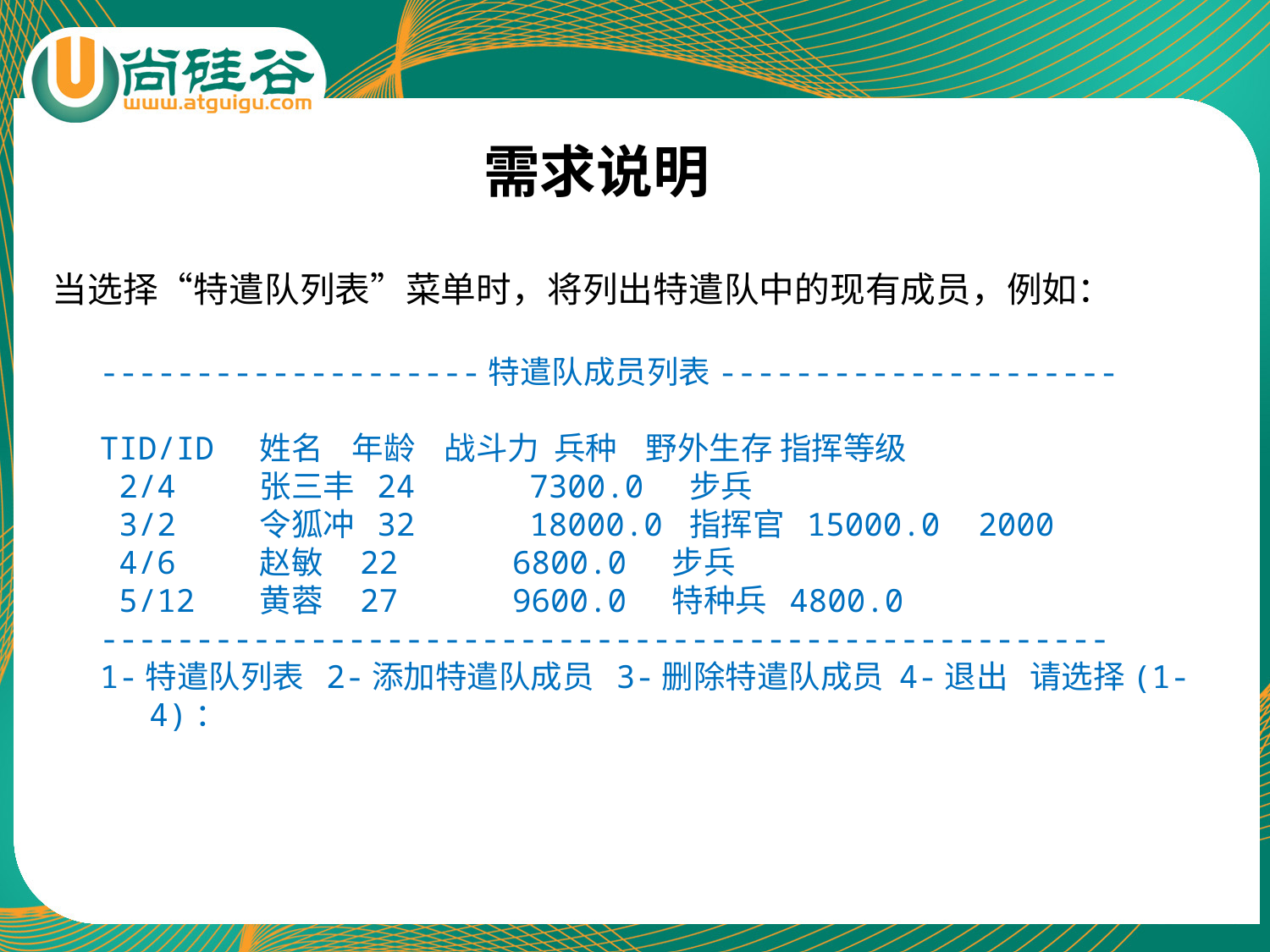

需求说明
当选择“特遣队列表”菜单时，将列出特遣队中的现有成员，例如：

--------------------特遣队成员列表---------------------

TID/ID  姓名    年龄    战斗力  兵种    野外生存 指挥等级
 2/4    张三丰  24      7300.0  步兵
 3/2    令狐冲  32      18000.0 指挥官  15000.0  2000
 4/6    赵敏    22      6800.0  步兵
 5/12   黄蓉    27      9600.0  特种兵  4800.0
-----------------------------------------------------
1-特遣队列表  2-添加特遣队成员  3-删除特遣队成员 4-退出   请选择(1-4)：